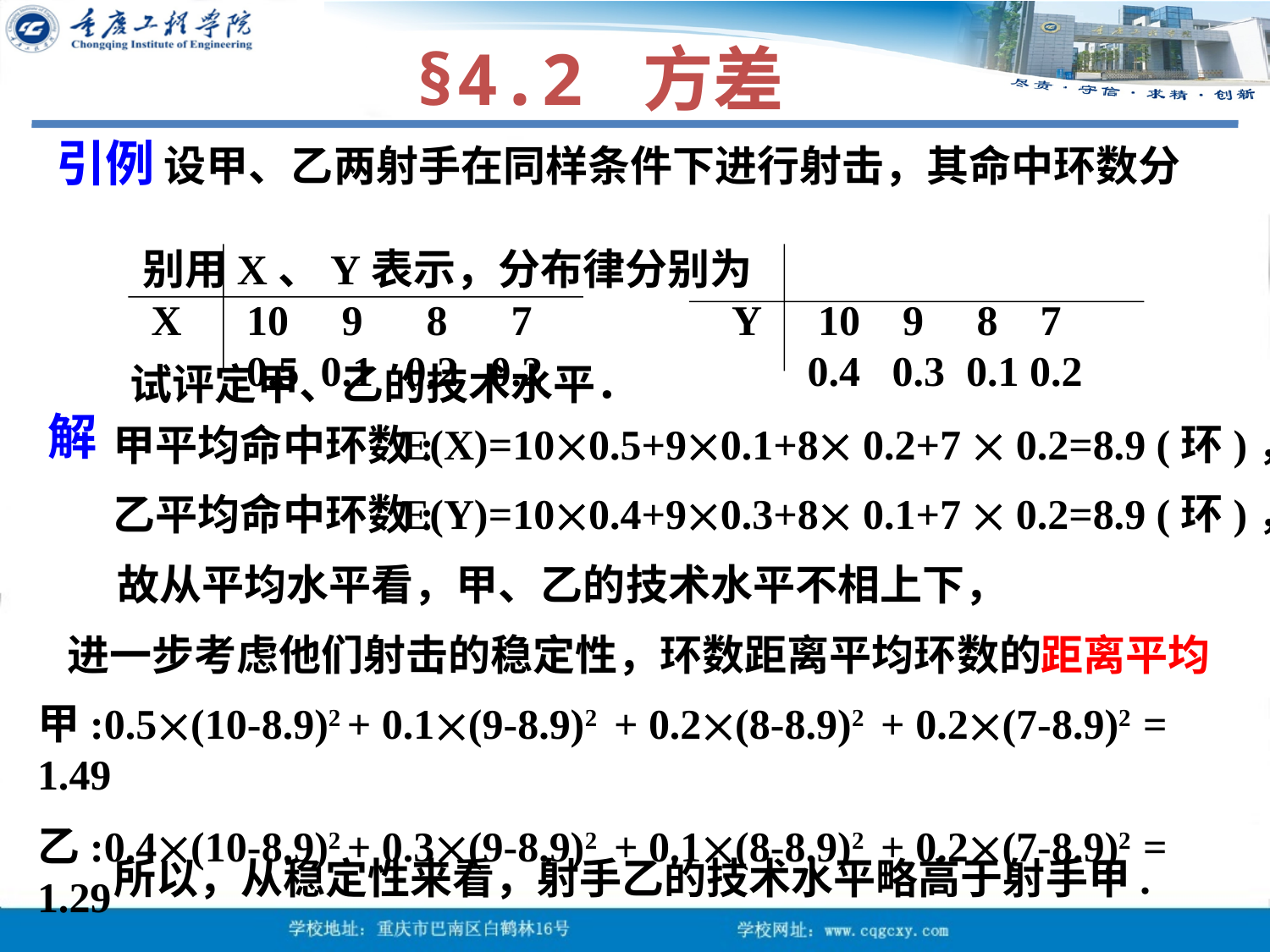

§4.2 方差

引例 设甲、乙两射手在同样条件下进行射击，其命中环数分
        别用X、Y表示，分布律分别为
         X	      10     9      8      7	  	    Y	10    9     8    7
	      0.5  0.1   0.2   0.2		           0.4   0.3  0.1 0.2

试评定甲、乙的技术水平．
解
E(X)=10×0.5+9×0.1+8× 0.2+7 × 0.2=8.9 (环)，
甲平均命中环数:
E(Y)=10×0.4+9×0.3+8× 0.1+7 × 0.2=8.9 (环)，
乙平均命中环数:
故从平均水平看，甲、乙的技术水平不相上下，
进一步考虑他们射击的稳定性，环数距离平均环数的距离平均
甲:0.5×(10-8.9)2 + 0.1×(9-8.9)2  + 0.2×(8-8.9)2  + 0.2×(7-8.9)2  = 1.49
乙:0.4×(10-8.9)2 + 0.3×(9-8.9)2  + 0.1×(8-8.9)2  + 0.2×(7-8.9)2  = 1.29
所以，从稳定性来看，射手乙的技术水平略高于射手甲.